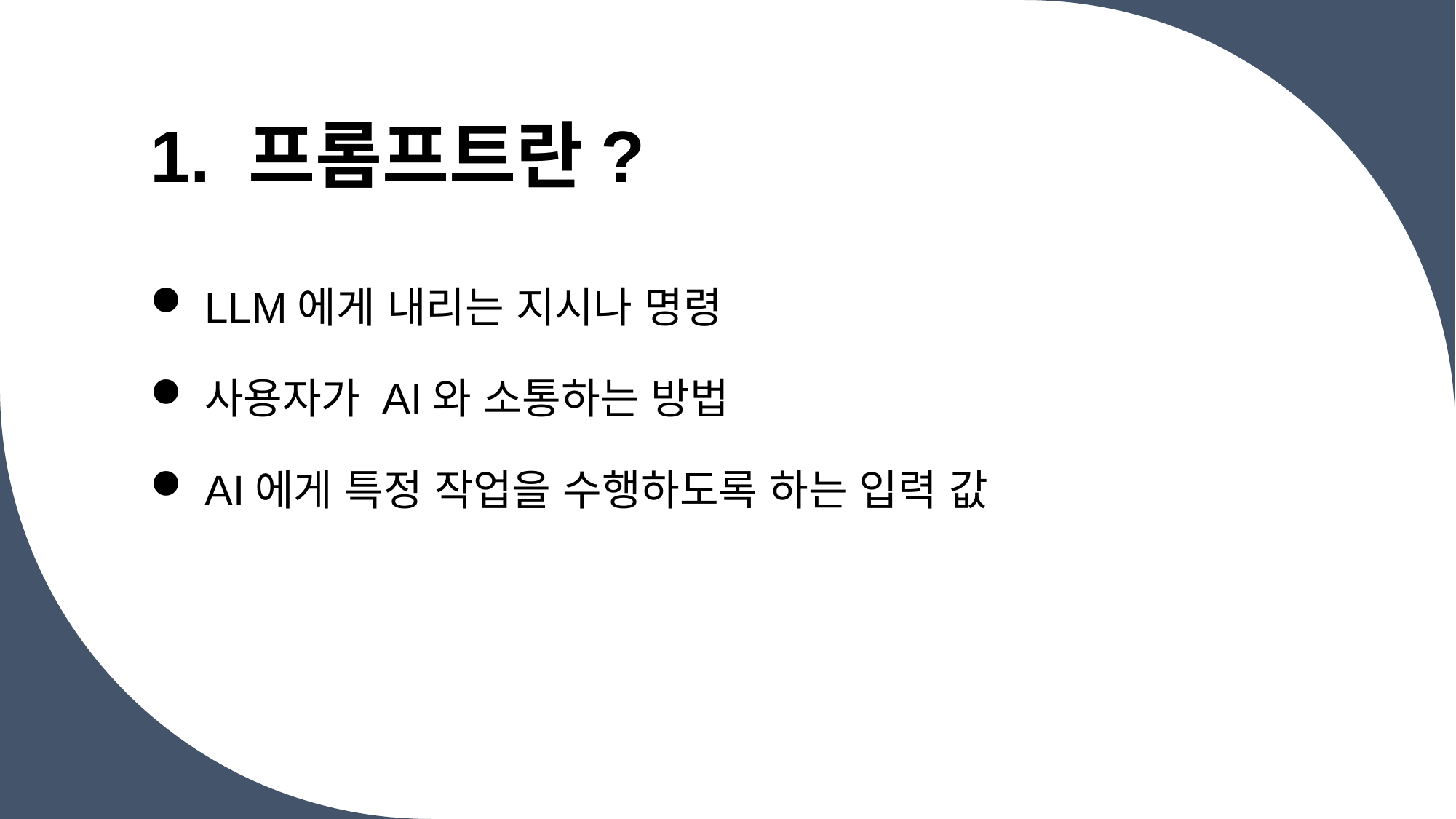

# 1. 프롬프트란?
LLM에게 내리는 지시나 명령
사용자가 AI와 소통하는 방법
AI에게 특정 작업을 수행하도록 하는 입력 값